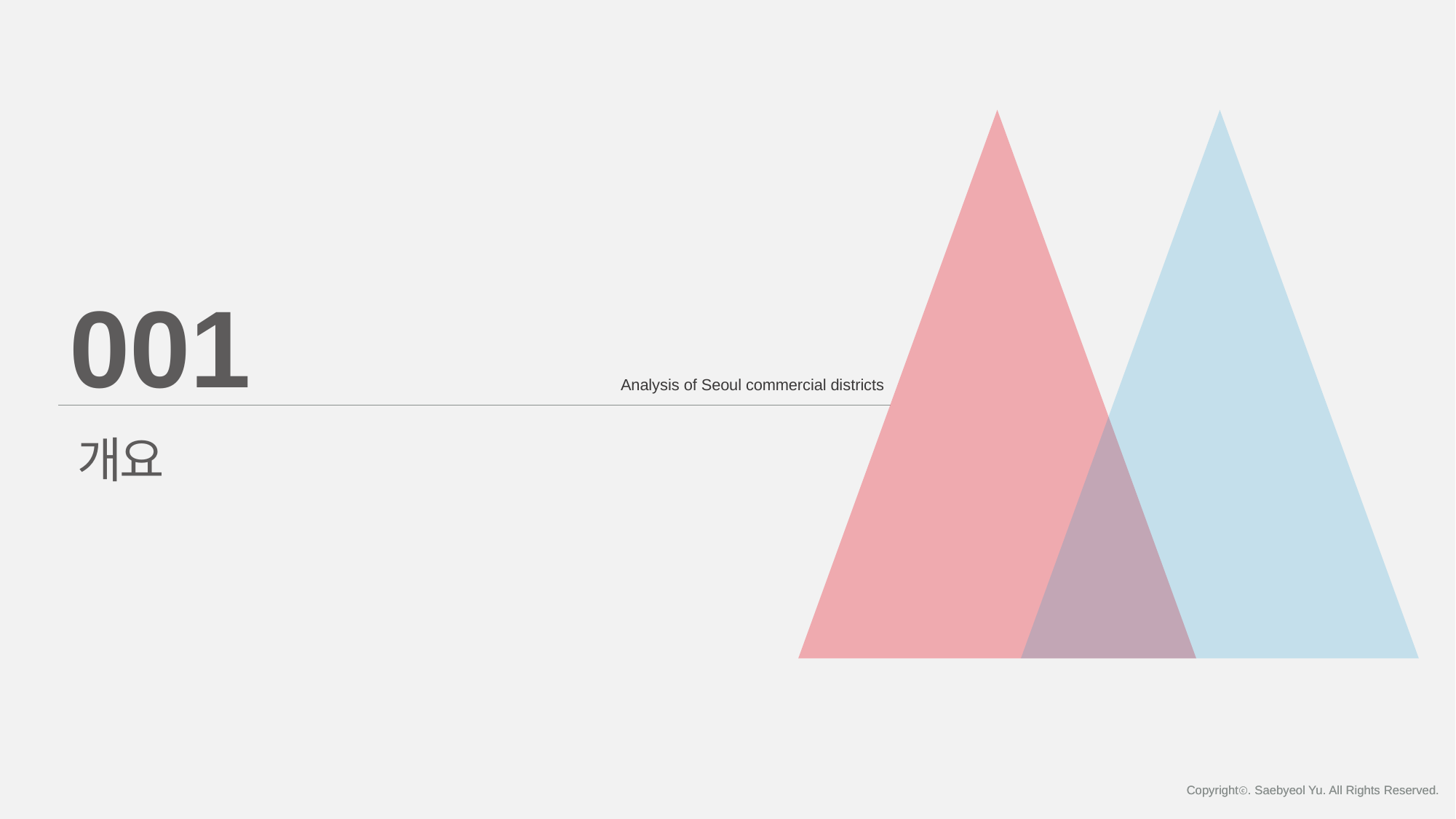

001
Analysis of Seoul commercial districts
개요
Copyrightⓒ. Saebyeol Yu. All Rights Reserved.